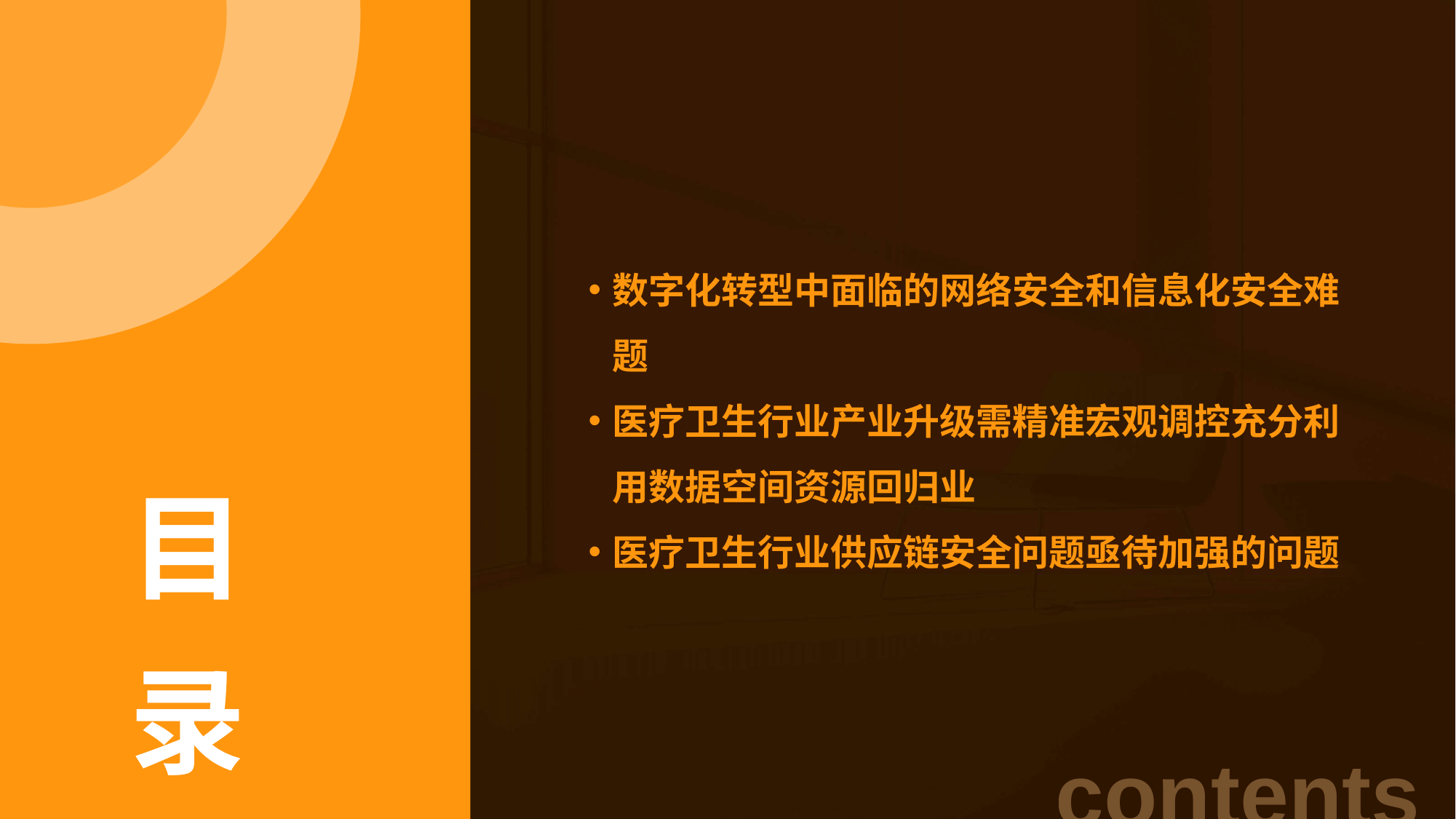

数字化转型中面临的网络安全和信息化安全难题
医疗卫生行业产业升级需精准宏观调控充分利用数据空间资源回归业
医疗卫生行业供应链安全问题亟待加强的问题
目
录
contents